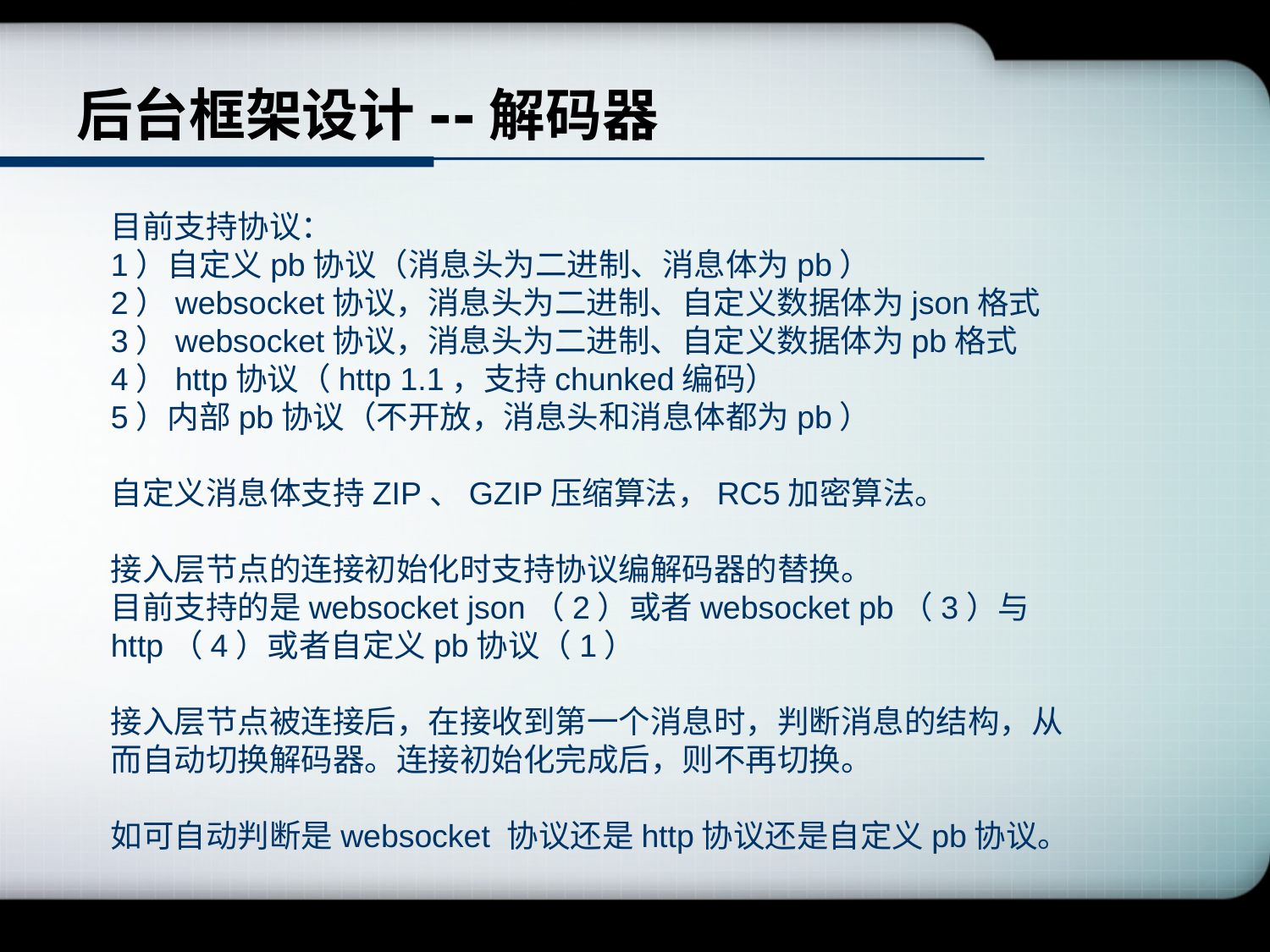

# 后台框架设计--解码器
目前支持协议：
1）自定义pb协议（消息头为二进制、消息体为pb）
2）websocket协议，消息头为二进制、自定义数据体为json格式
3）websocket协议，消息头为二进制、自定义数据体为pb格式
4）http协议（http 1.1，支持chunked编码）
5）内部pb协议（不开放，消息头和消息体都为pb）

自定义消息体支持ZIP、GZIP压缩算法，RC5加密算法。

接入层节点的连接初始化时支持协议编解码器的替换。
目前支持的是websocket json（2）或者websocket pb（3）与http（4）或者自定义pb协议（1）

接入层节点被连接后，在接收到第一个消息时，判断消息的结构，从而自动切换解码器。连接初始化完成后，则不再切换。

如可自动判断是websocket 协议还是http协议还是自定义pb协议。